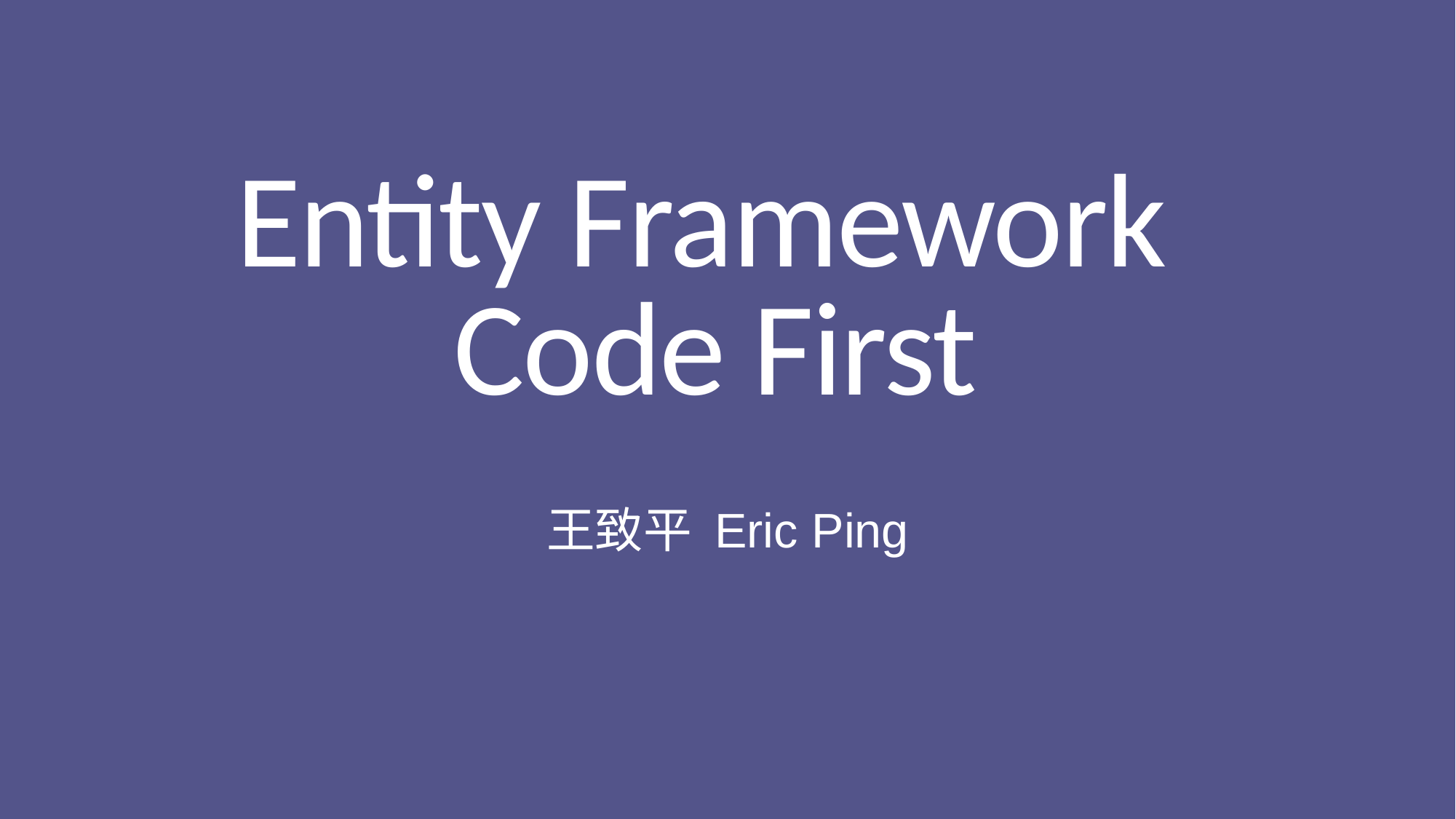

# Entity Framework Code First
王致平 Eric Ping